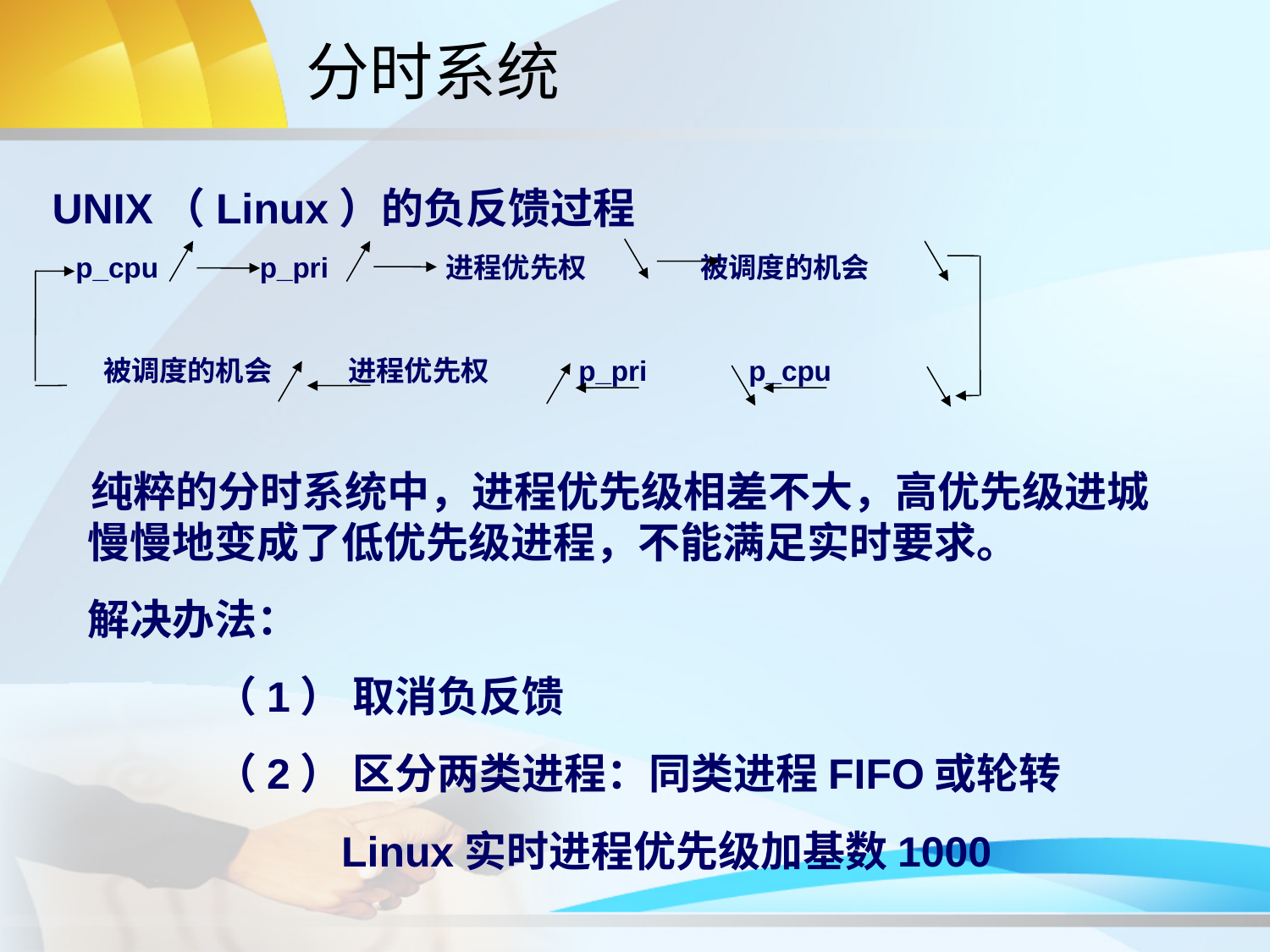

# 分时系统
UNIX（Linux）的负反馈过程
   p_cpu             p_pri              进程优先权                  被调度的机会

       被调度的机会            进程优先权             p_pri             p_cpu

   纯粹的分时系统中，进程优先级相差不大，高优先级进城慢慢地变成了低优先级进程，不能满足实时要求。
	解决办法：
		（1） 取消负反馈
		（2） 区分两类进程：同类进程FIFO或轮转
			Linux实时进程优先级加基数1000